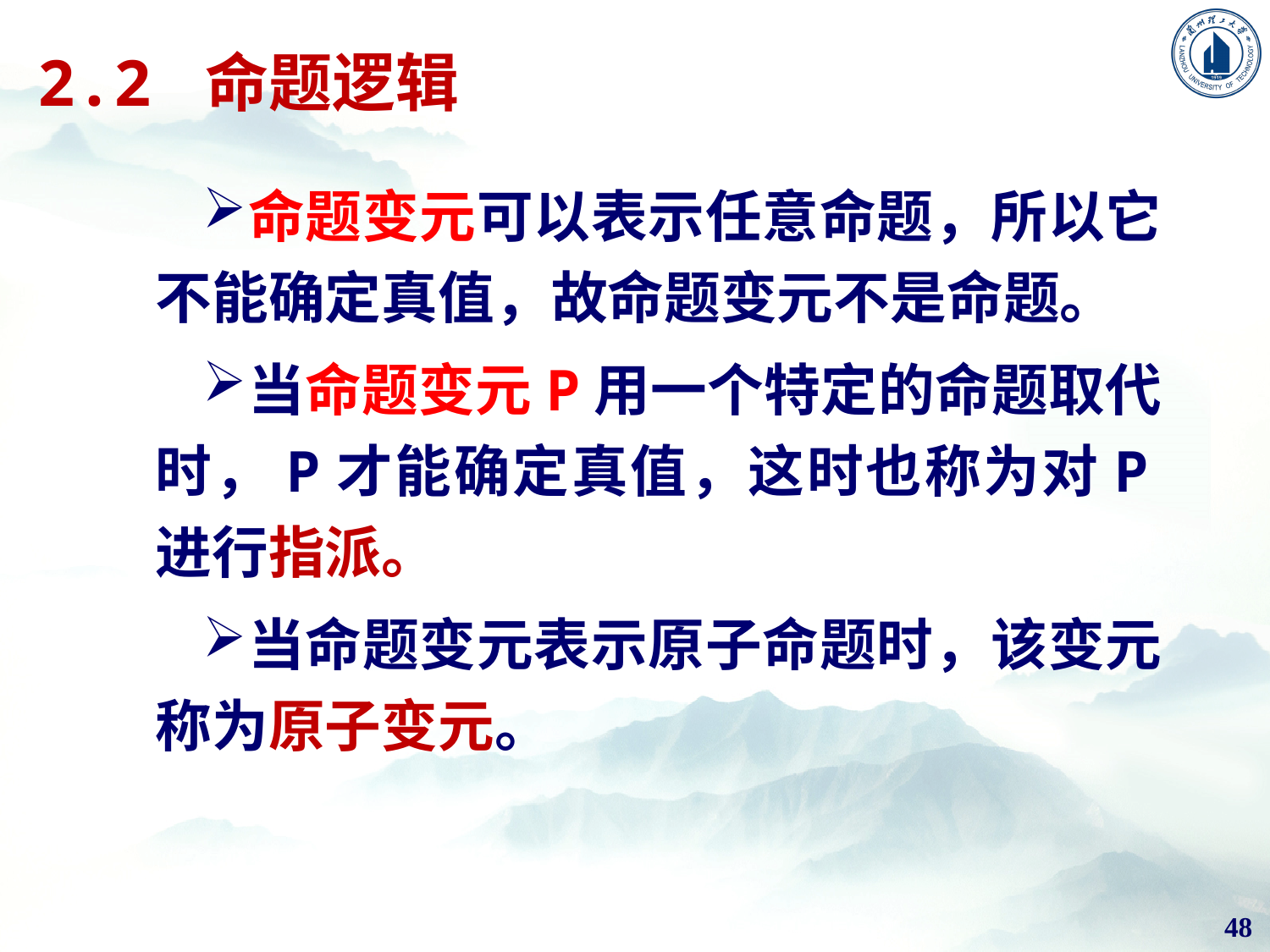

# 2.2 命题逻辑
命题变元可以表示任意命题，所以它不能确定真值，故命题变元不是命题。
当命题变元P用一个特定的命题取代时，P才能确定真值，这时也称为对P进行指派。
当命题变元表示原子命题时，该变元称为原子变元。

48